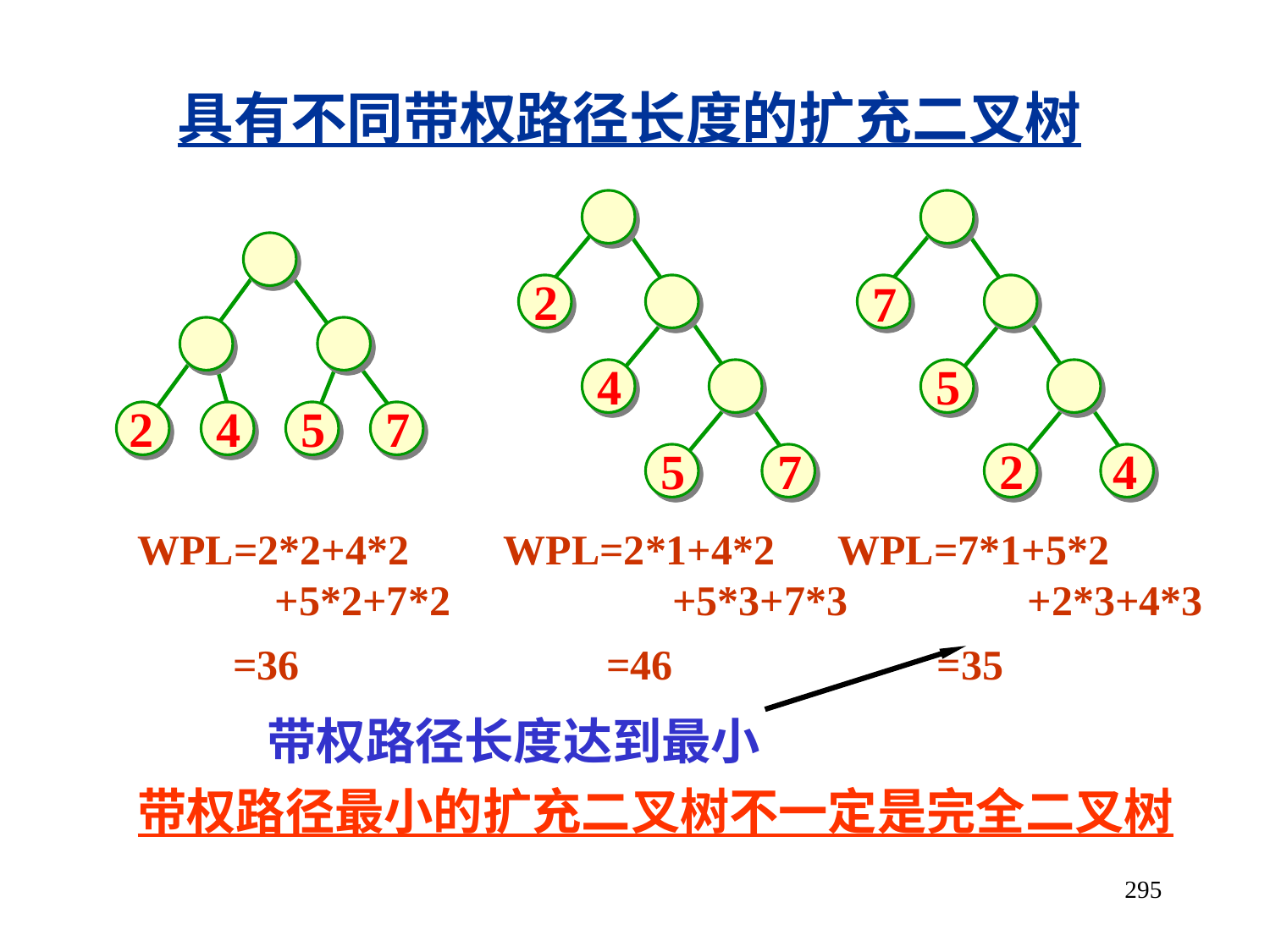

具有不同带权路径长度的扩充二叉树

2
7

4
5

2
4
5
7

5
7
2
4

WPL=2*2+4*2         WPL=2*1+4*2      WPL=7*1+5*2
             +5*2+7*2                     +5*3+7*3                 +2*3+4*3
         =36                             =46                         =35
         带权路径长度达到最小
带权路径最小的扩充二叉树不一定是完全二叉树

295